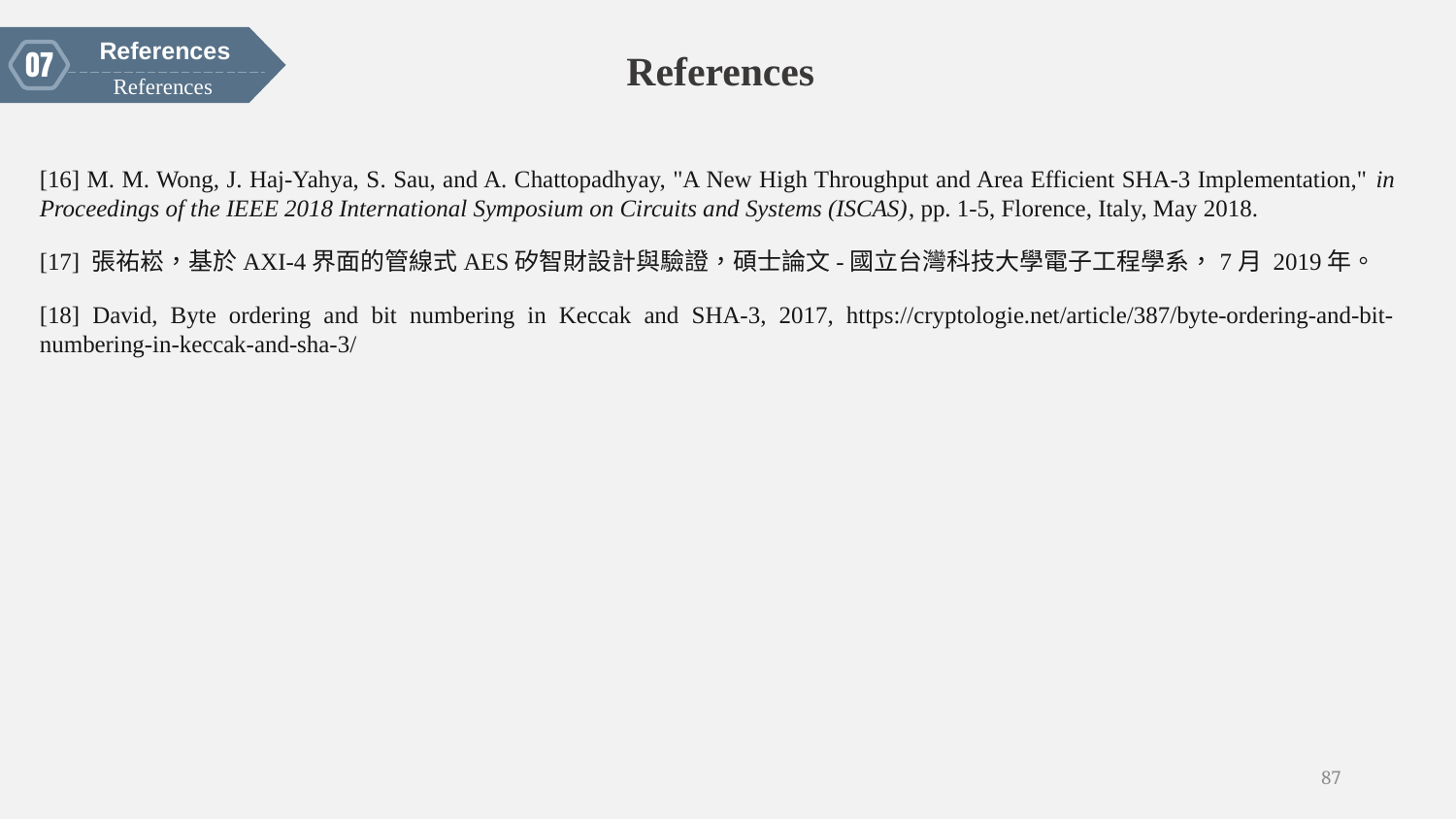

References

07
References
References
[16] M. M. Wong, J. Haj-Yahya, S. Sau, and A. Chattopadhyay, "A New High Throughput and Area Efficient SHA-3 Implementation," in Proceedings of the IEEE 2018 International Symposium on Circuits and Systems (ISCAS), pp. 1-5, Florence, Italy, May 2018.
[17] 張祐崧，基於AXI-4界面的管線式AES矽智財設計與驗證，碩士論文-國立台灣科技大學電子工程學系，7月 2019年。
[18] David, Byte ordering and bit numbering in Keccak and SHA-3, 2017, https://cryptologie.net/article/387/byte-ordering-and-bit-numbering-in-keccak-and-sha-3/

87